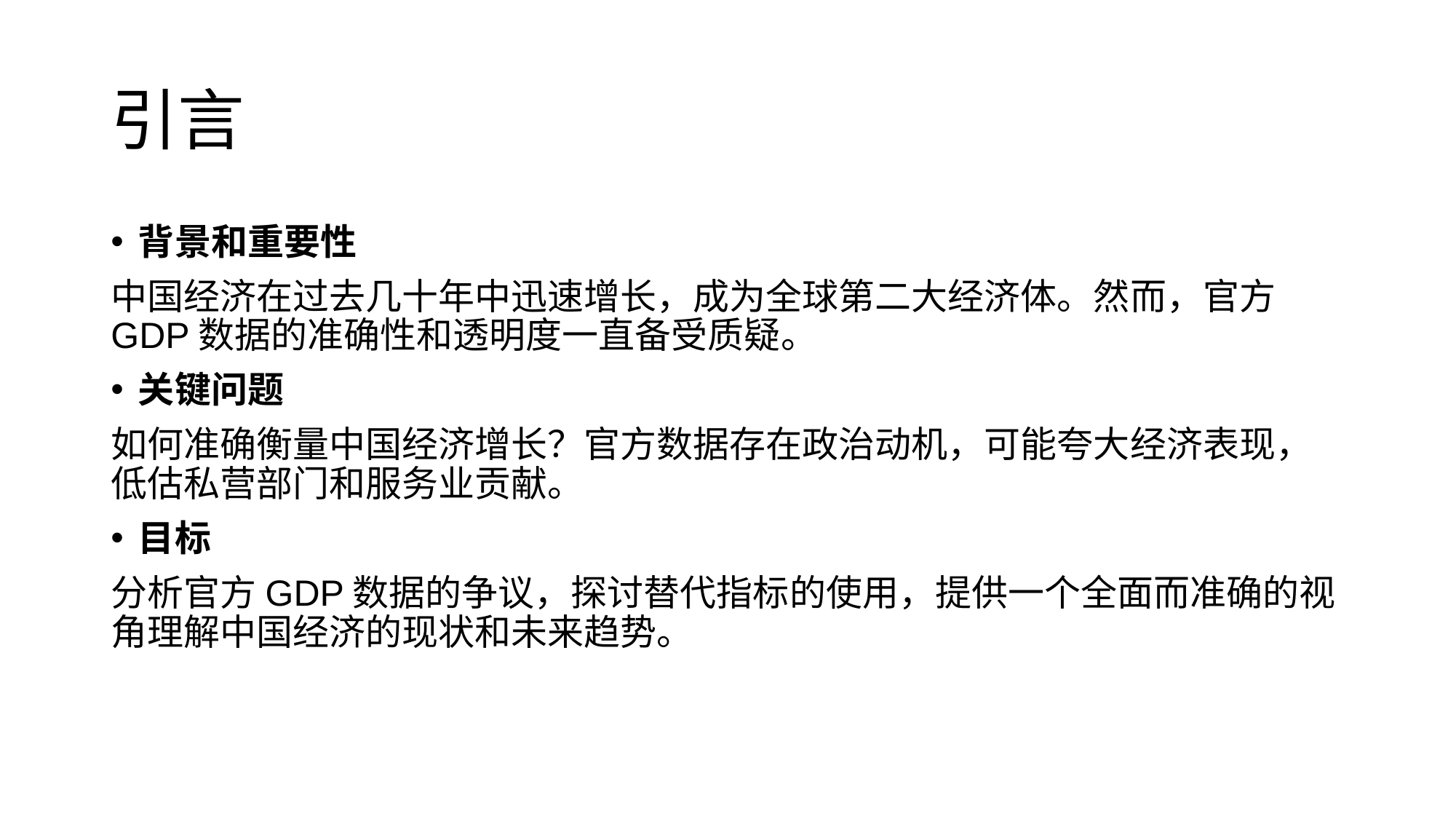

# 引言
背景和重要性
中国经济在过去几十年中迅速增长，成为全球第二大经济体。然而，官方GDP数据的准确性和透明度一直备受质疑。
关键问题
如何准确衡量中国经济增长？官方数据存在政治动机，可能夸大经济表现，低估私营部门和服务业贡献。
目标
分析官方GDP数据的争议，探讨替代指标的使用，提供一个全面而准确的视角理解中国经济的现状和未来趋势。